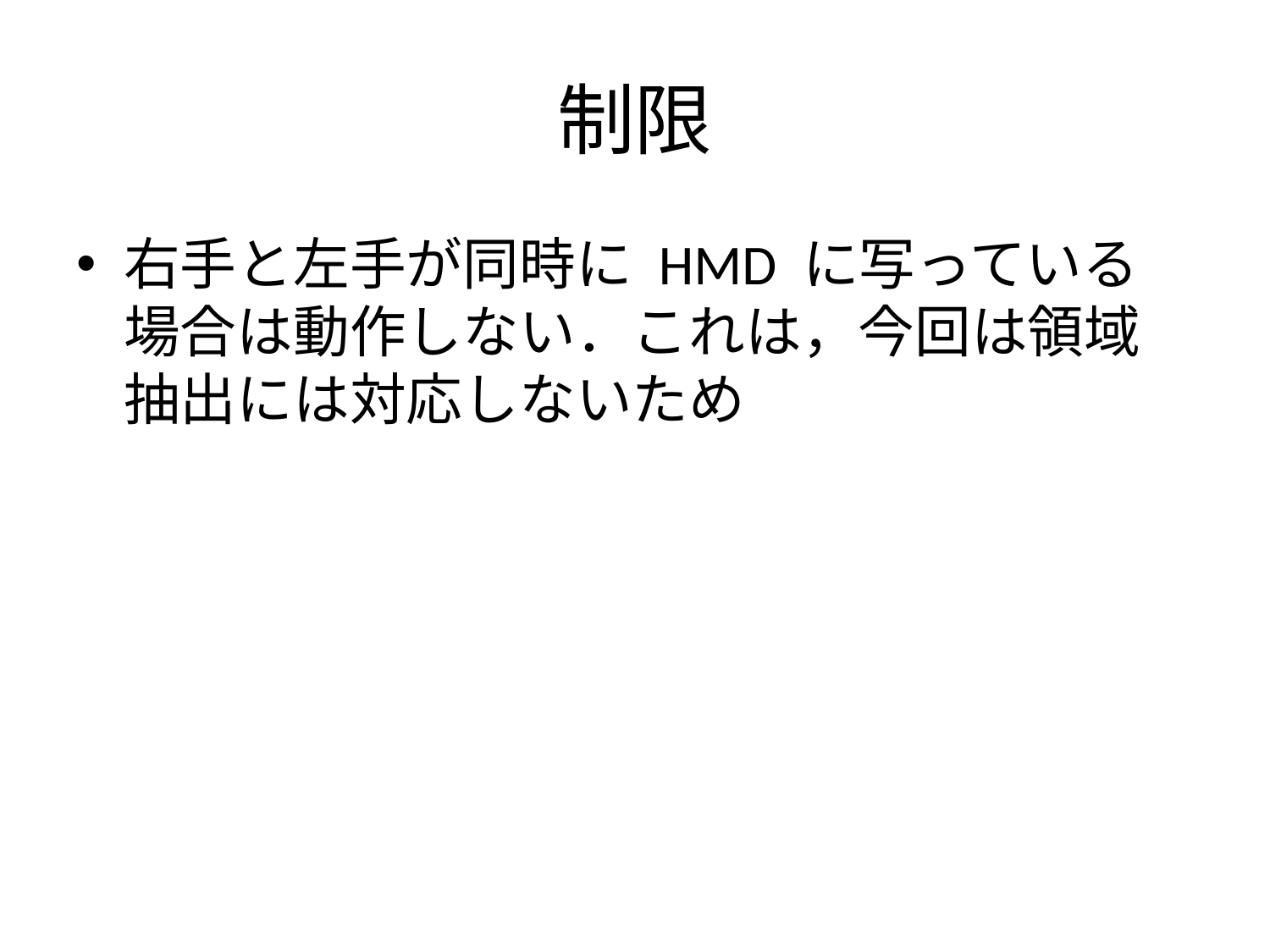

# 制限
右手と左手が同時に HMD に写っている場合は動作しない．これは，今回は領域抽出には対応しないため